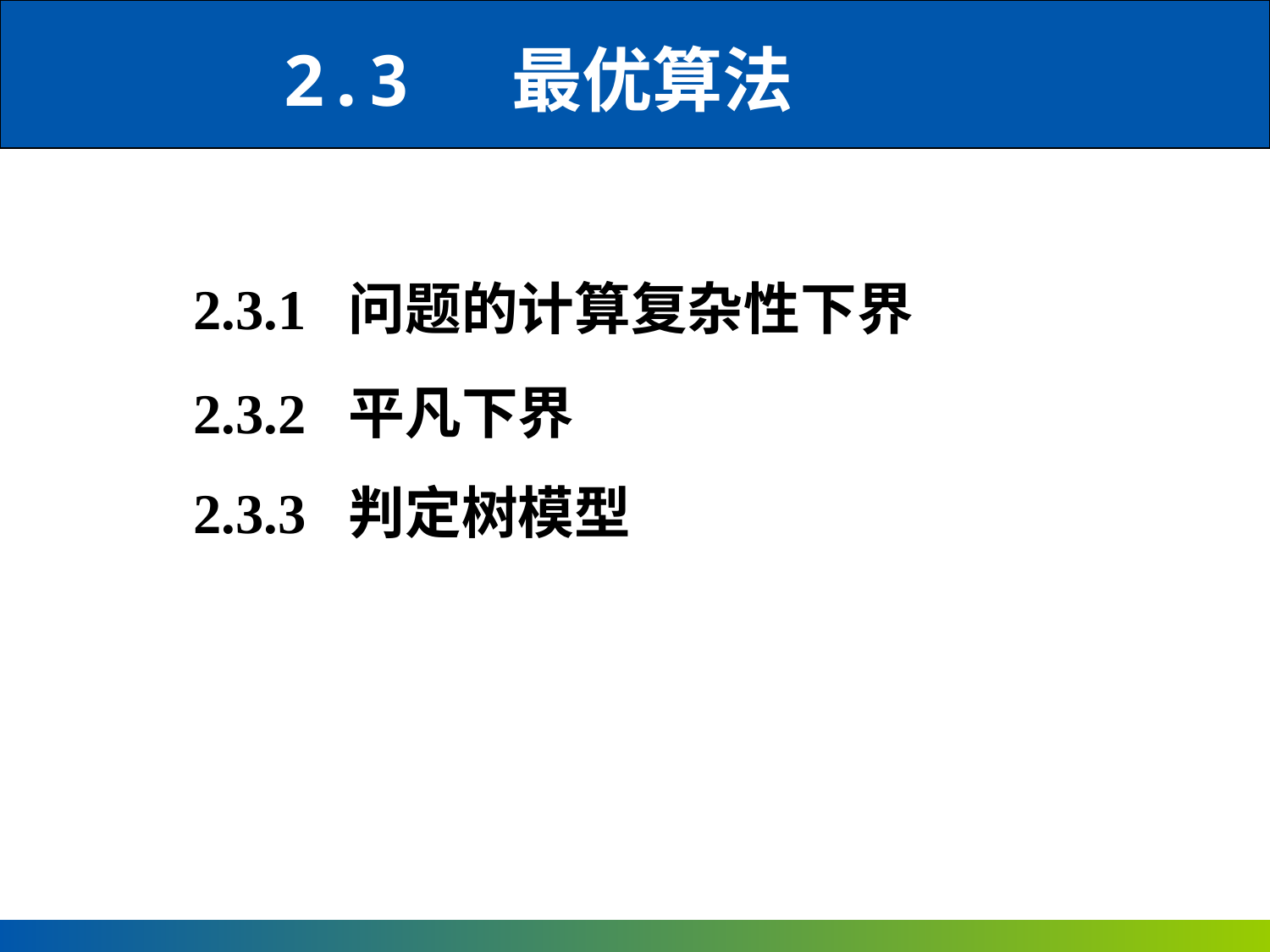

2.3  最优算法
2.3.1  问题的计算复杂性下界
2.3.2  平凡下界
2.3.3  判定树模型